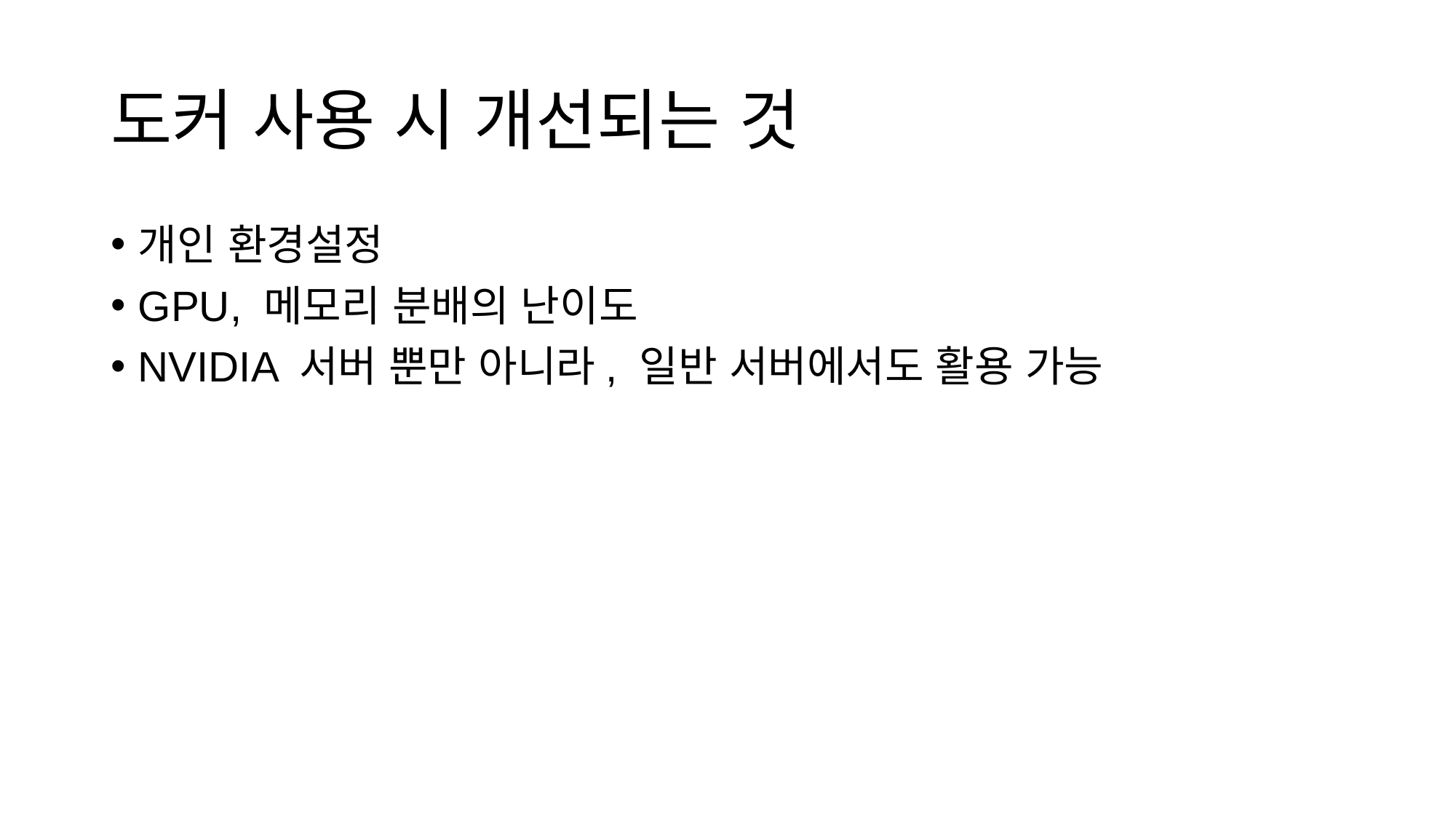

# 도커 사용 시 개선되는 것
개인 환경설정
GPU, 메모리 분배의 난이도
NVIDIA 서버 뿐만 아니라, 일반 서버에서도 활용 가능